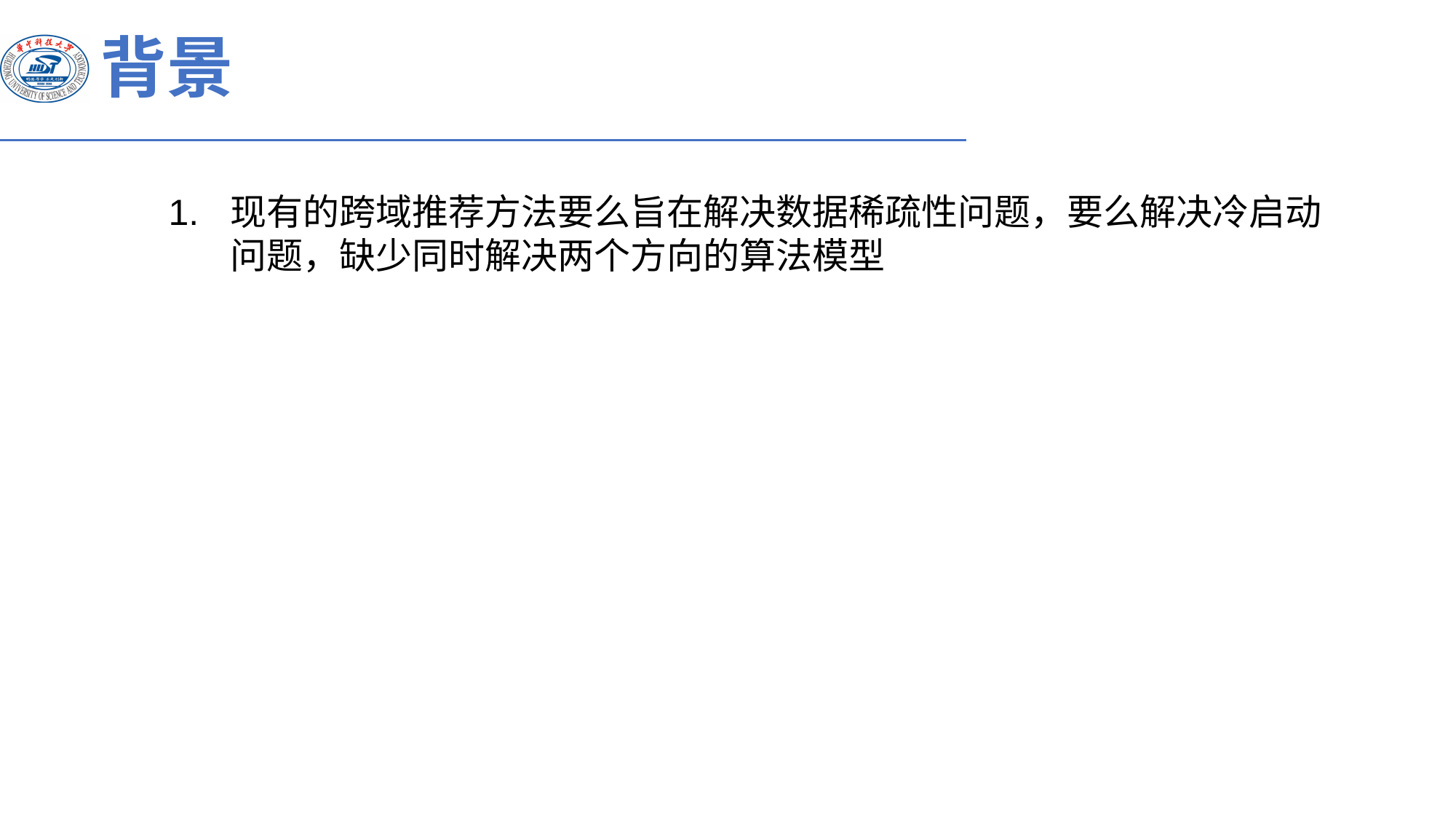

背景
现有的跨域推荐方法要么旨在解决数据稀疏性问题，要么解决冷启动问题，缺少同时解决两个方向的算法模型